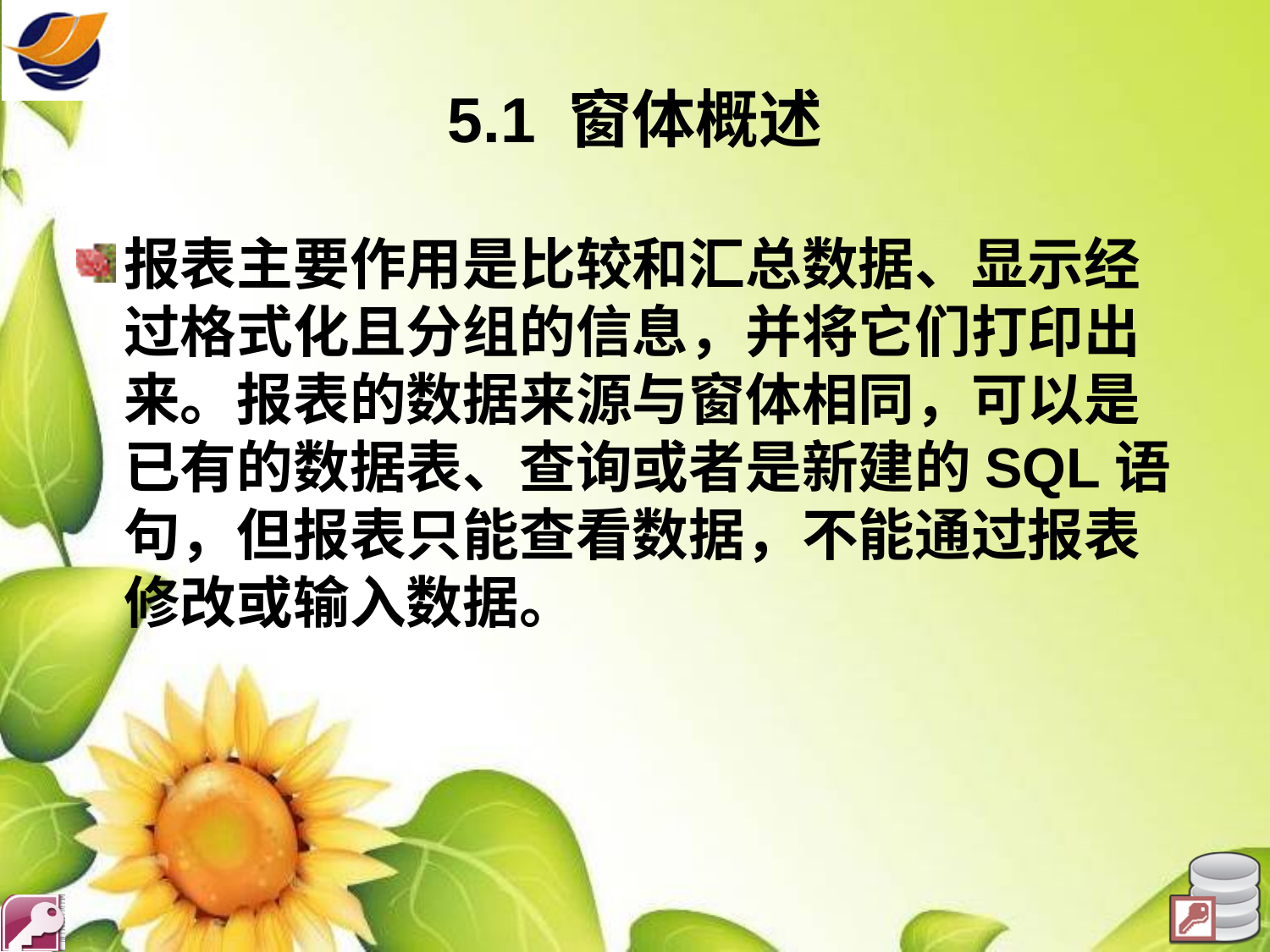

# 5.1 窗体概述
报表主要作用是比较和汇总数据、显示经过格式化且分组的信息，并将它们打印出来。报表的数据来源与窗体相同，可以是已有的数据表、查询或者是新建的SQL语句，但报表只能查看数据，不能通过报表修改或输入数据。